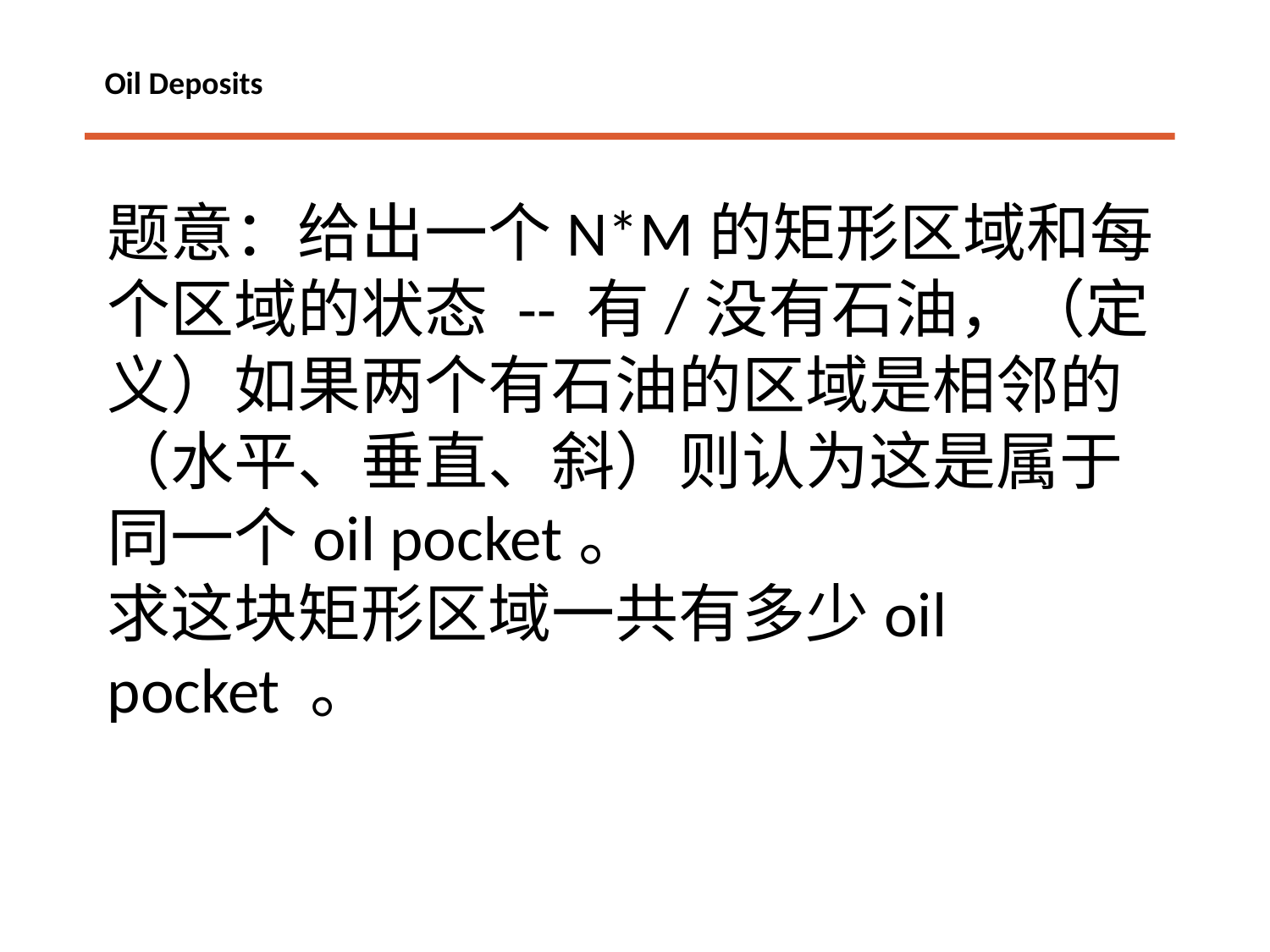

Oil Deposits

题意：给出一个N*M的矩形区域和每个区域的状态 -- 有/没有石油，（定义）如果两个有石油的区域是相邻的（水平、垂直、斜）则认为这是属于同一个oil pocket。
求这块矩形区域一共有多少oil pocket 。
44